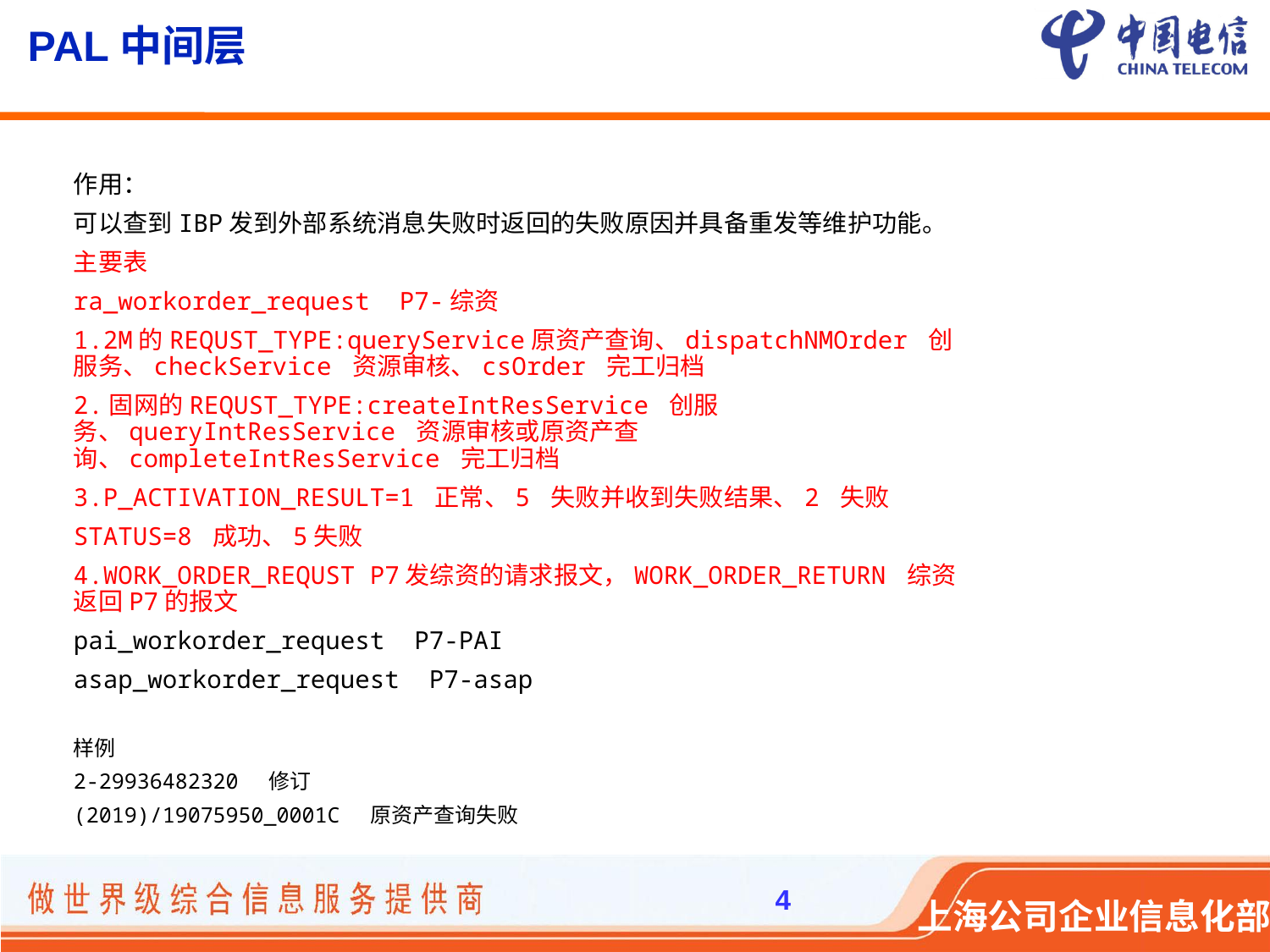

# PAL中间层
作用：
可以查到IBP发到外部系统消息失败时返回的失败原因并具备重发等维护功能。
主要表
ra_workorder_request  P7-综资
1.2M的REQUST_TYPE:queryService原资产查询、dispatchNMOrder 创服务、checkService 资源审核、csOrder 完工归档
2.固网的REQUST_TYPE:createIntResService 创服务、queryIntResService 资源审核或原资产查询、completeIntResService 完工归档
3.P_ACTIVATION_RESULT=1 正常、5 失败并收到失败结果、2 失败
STATUS=8 成功、5失败
4.WORK_ORDER_REQUST P7发综资的请求报文，WORK_ORDER_RETURN 综资返回P7的报文
pai_workorder_request  P7-PAI
asap_workorder_request  P7-asap

样例
2-29936482320  修订
(2019)/19075950_0001C  原资产查询失败